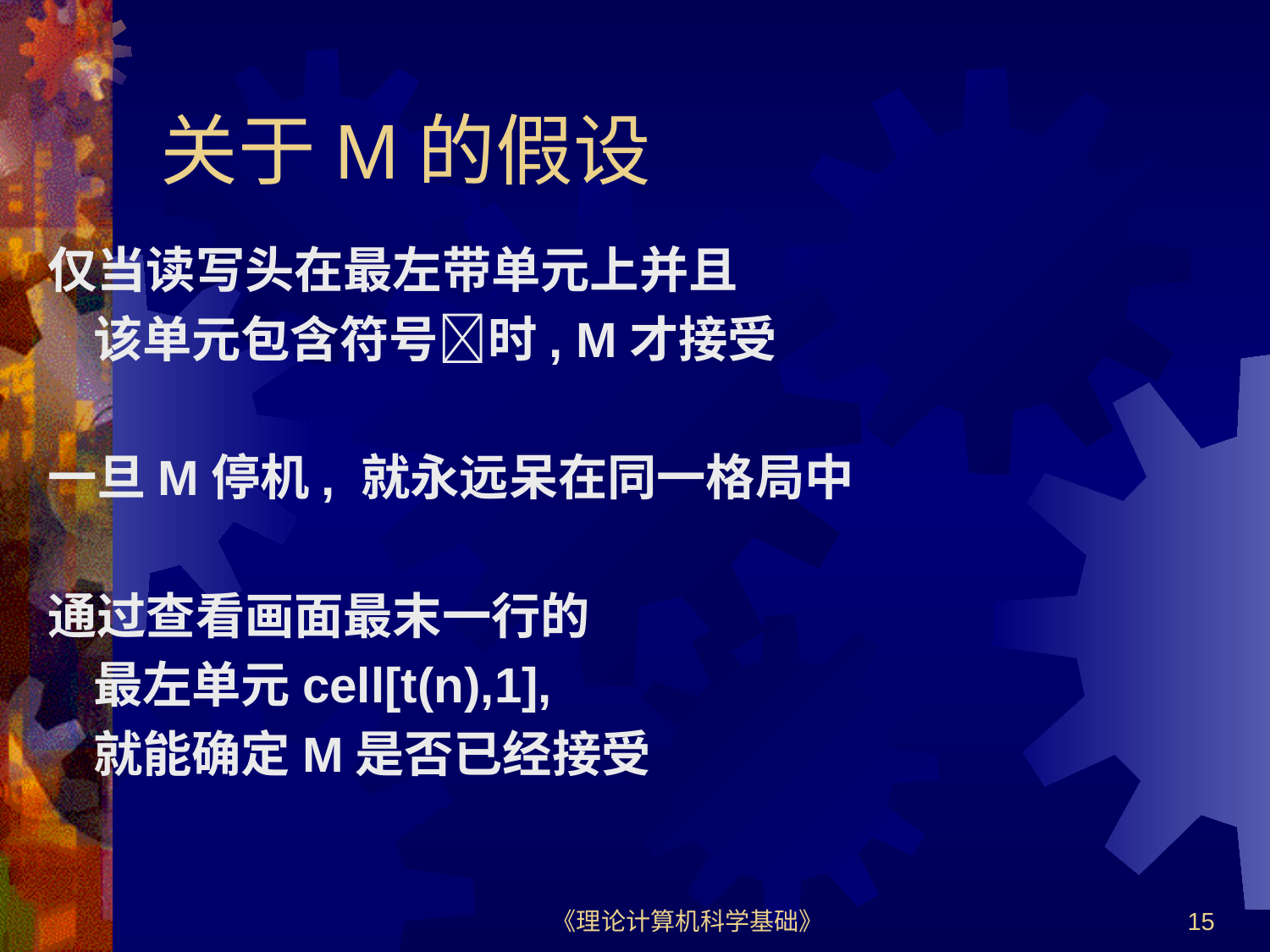

# 关于M的假设
仅当读写头在最左带单元上并且
   该单元包含符号∪时, M才接受

一旦M停机, 就永远呆在同一格局中

通过查看画面最末一行的
   最左单元cell[t(n),1],
   就能确定M是否已经接受
《理论计算机科学基础》
15